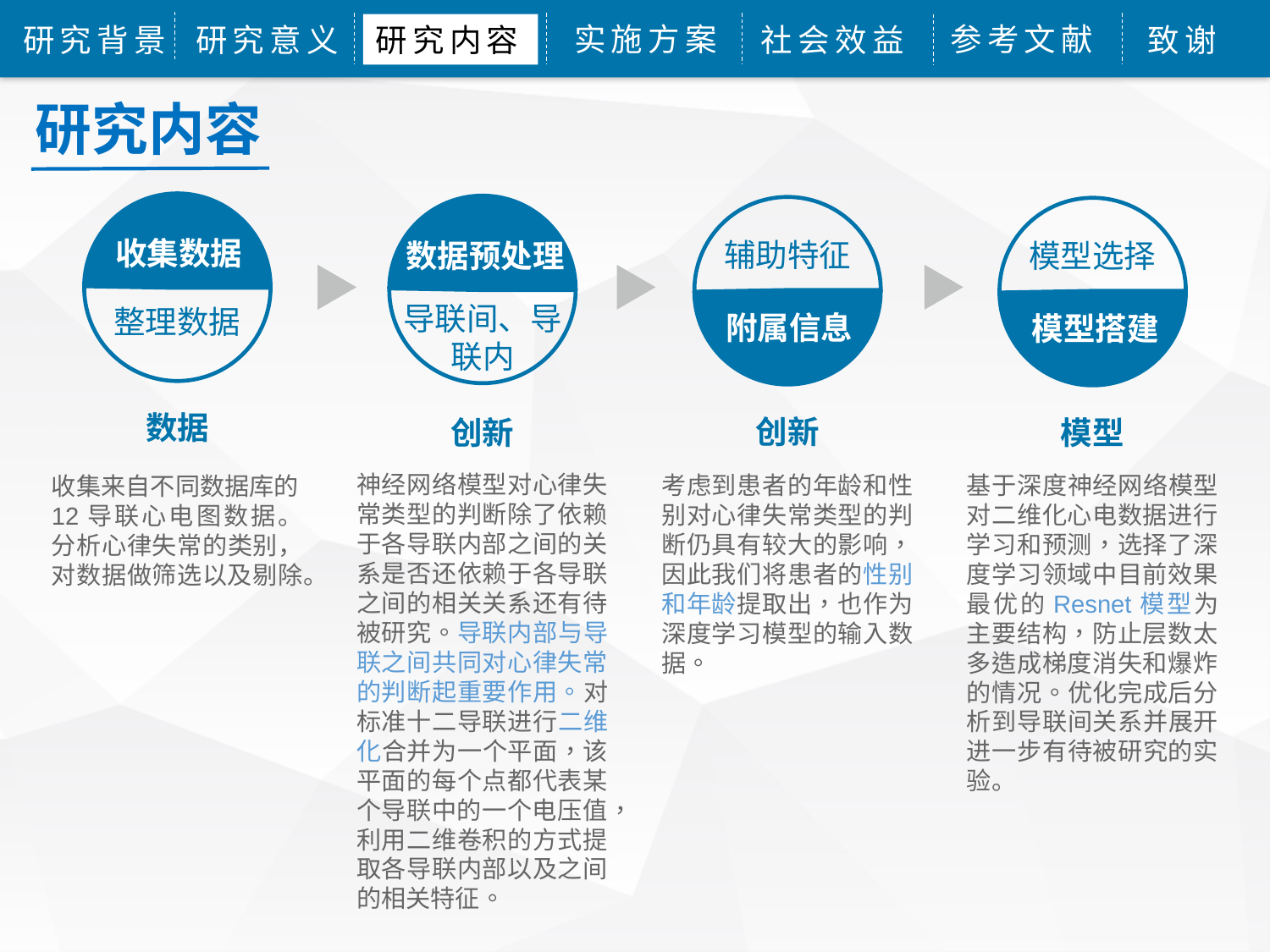

实施方案
参考文献
研究背景
研究意义
社会效益
研究内容
致谢
研究内容

收集数据
整理数据

数据预处理
导联间、导联内

辅助特征
附属信息

模型选择
模型搭建

数据
创新
创新
模型
神经网络模型对心律失常类型的判断除了依赖于各导联内部之间的关系是否还依赖于各导联之间的相关关系还有待被研究。导联内部与导联之间共同对心律失常的判断起重要作用。对标准十二导联进行二维化合并为一个平面，该平面的每个点都代表某个导联中的一个电压值，利用二维卷积的方式提取各导联内部以及之间的相关特征。
基于深度神经网络模型对二维化心电数据进行学习和预测，选择了深度学习领域中目前效果最优的Resnet模型为主要结构，防止层数太多造成梯度消失和爆炸的情况。优化完成后分析到导联间关系并展开进一步有待被研究的实验。
考虑到患者的年龄和性别对心律失常类型的判断仍具有较大的影响，因此我们将患者的性别和年龄提取出，也作为深度学习模型的输入数据。
收集来自不同数据库的12导联心电图数据。分析心律失常的类别，对数据做筛选以及剔除。